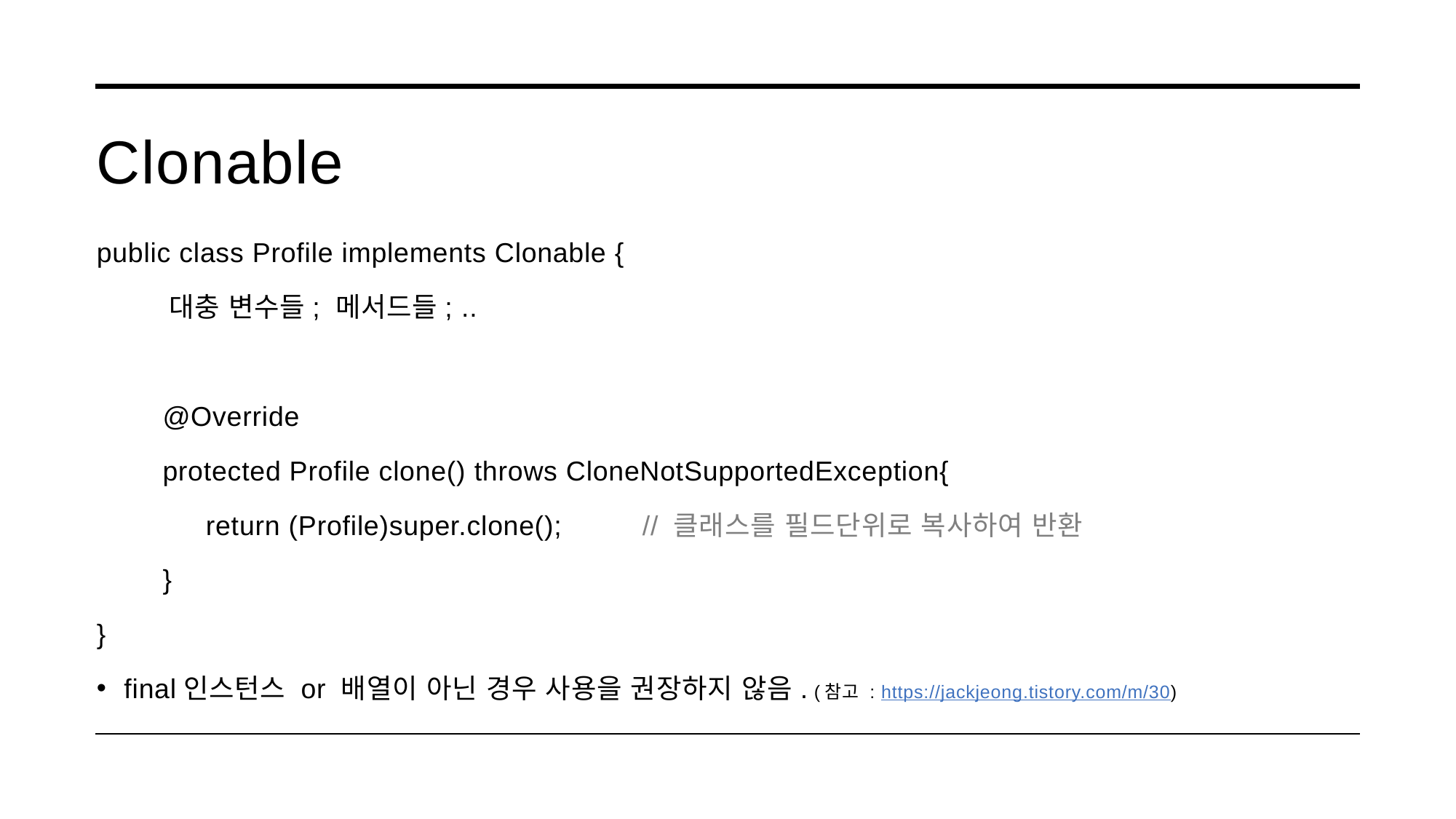

# Clonable
public class Profile implements Clonable {
        대충 변수들; 메서드들; ..

        @Override
        protected Profile clone() throws CloneNotSupportedException{
	return (Profile)super.clone();	// 클래스를 필드단위로 복사하여 반환
        }
}
final인스턴스 or 배열이 아닌 경우 사용을 권장하지 않음. (참고 : https://jackjeong.tistory.com/m/30)